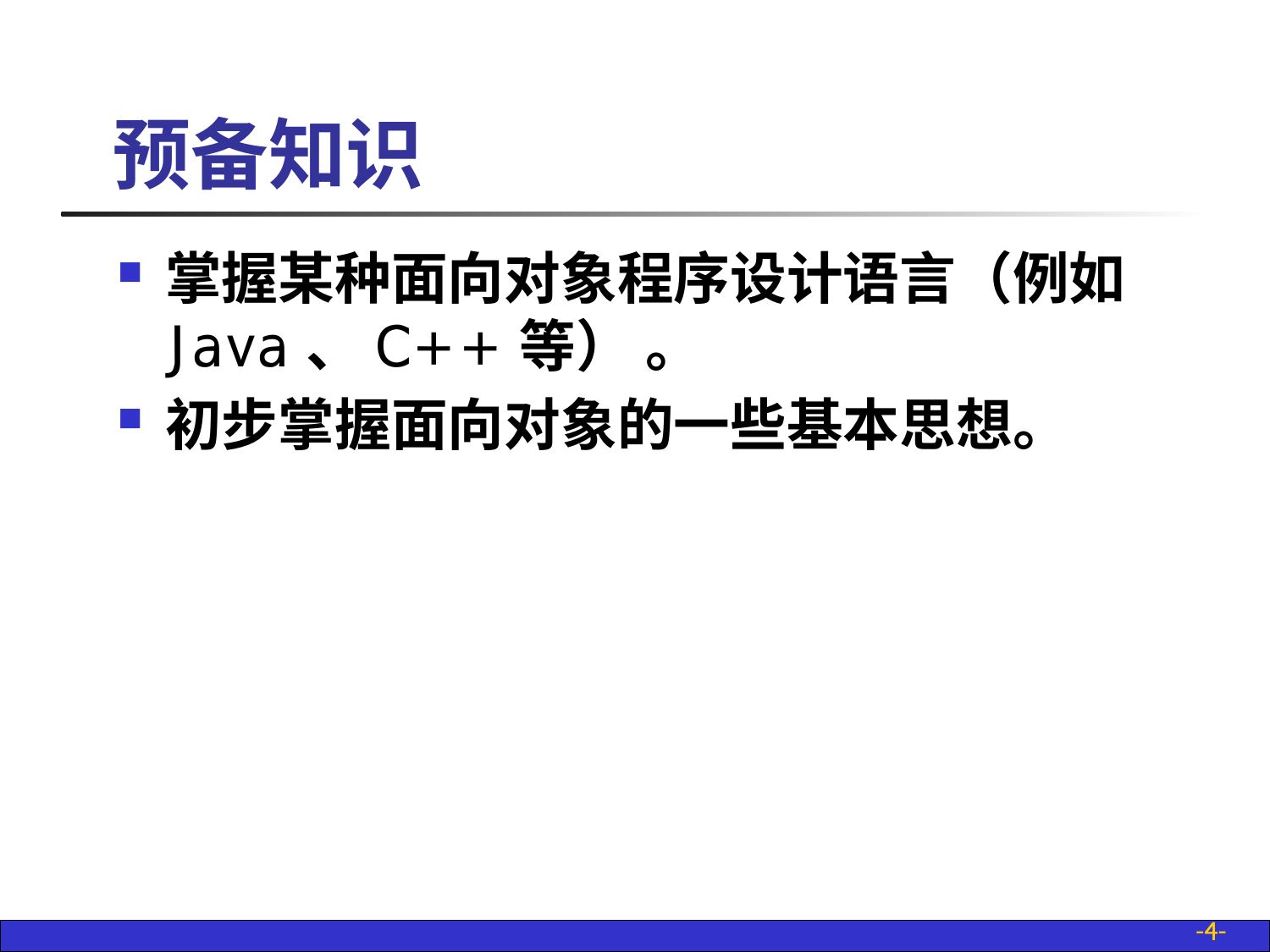

# 预备知识
掌握某种面向对象程序设计语言（例如Java、C++等） 。
初步掌握面向对象的一些基本思想。
-4-